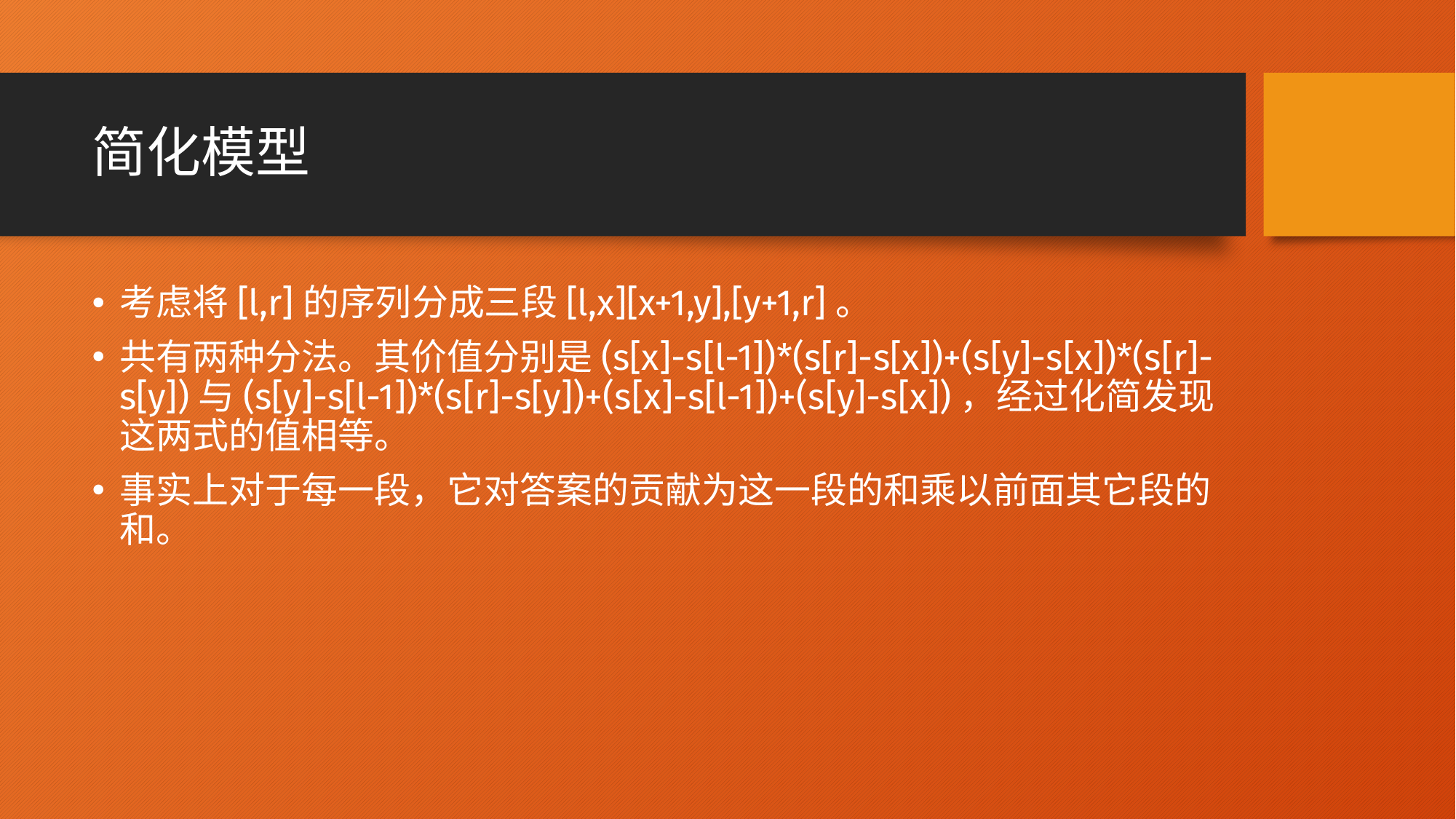

# 简化模型
考虑将[l,r]的序列分成三段[l,x][x+1,y],[y+1,r]。
共有两种分法。其价值分别是(s[x]-s[l-1])*(s[r]-s[x])+(s[y]-s[x])*(s[r]-s[y])与(s[y]-s[l-1])*(s[r]-s[y])+(s[x]-s[l-1])+(s[y]-s[x])，经过化简发现这两式的值相等。
事实上对于每一段，它对答案的贡献为这一段的和乘以前面其它段的和。